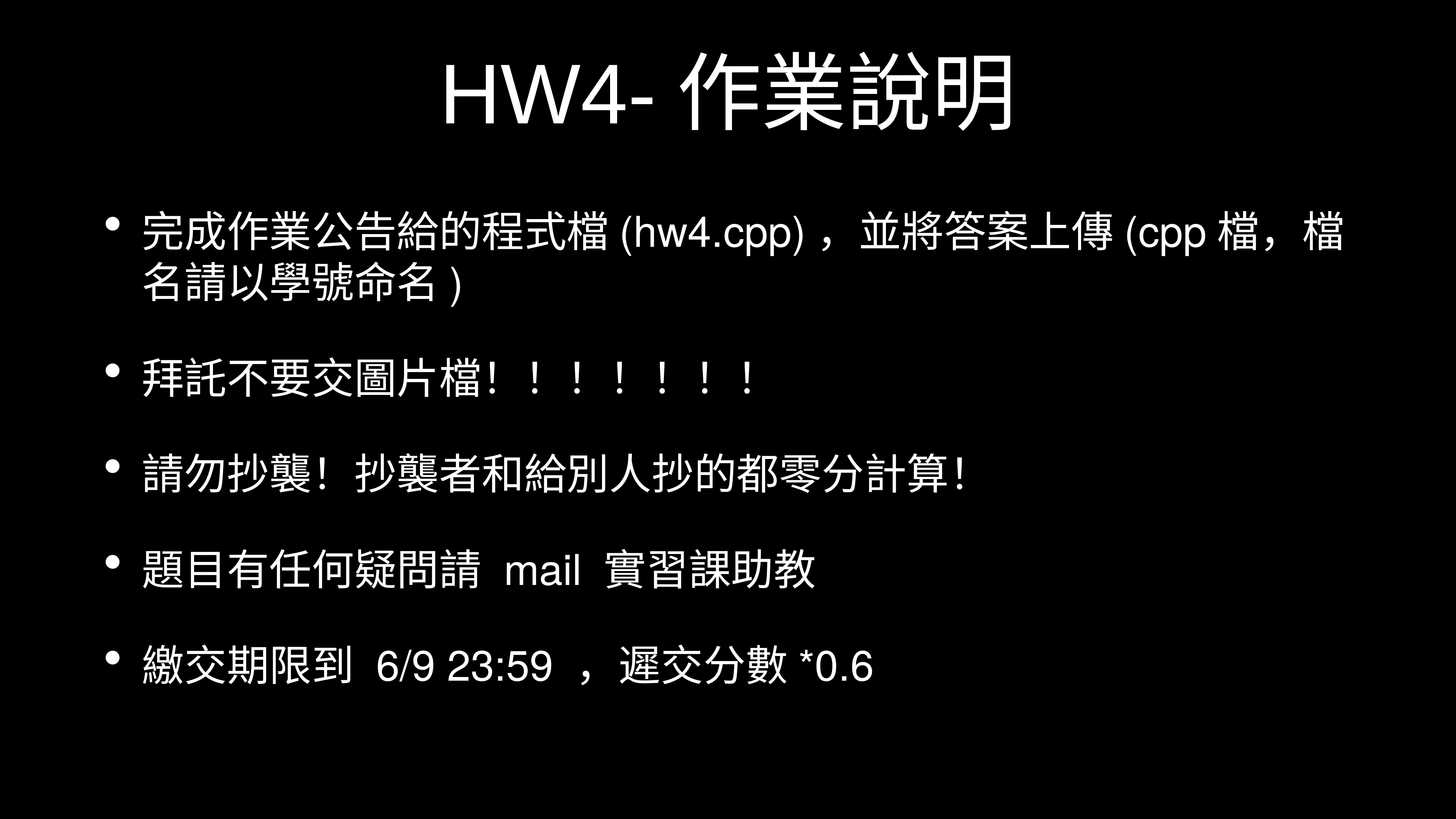

# HW4-作業說明
完成作業公告給的程式檔(hw4.cpp)，並將答案上傳(cpp檔，檔名請以學號命名)
拜託不要交圖片檔！！！！！！！
請勿抄襲！抄襲者和給別人抄的都零分計算！
題目有任何疑問請 mail 實習課助教
繳交期限到 6/9 23:59 ，遲交分數*0.6